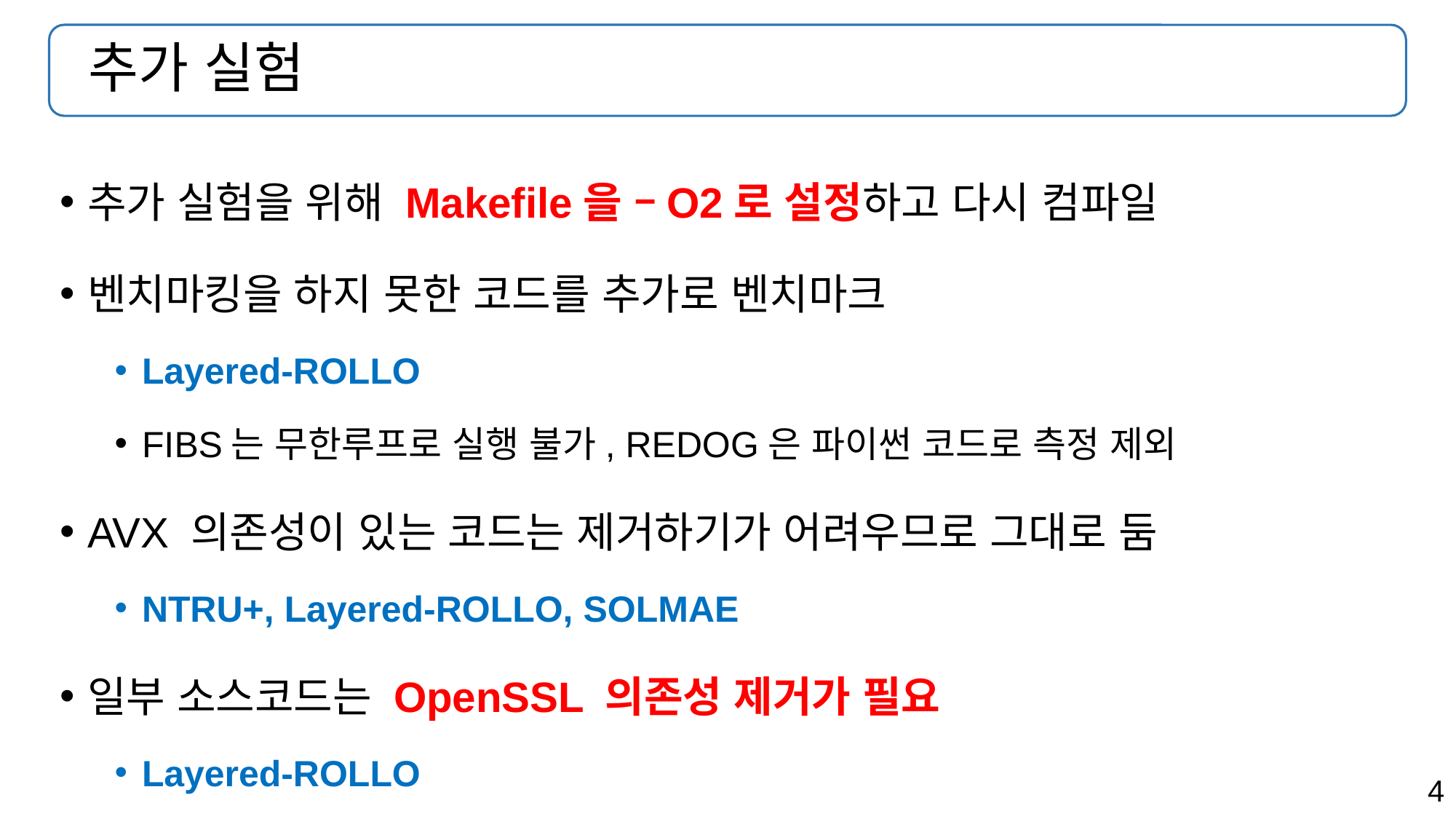

# 추가 실험
추가 실험을 위해 Makefile을 –O2로 설정하고 다시 컴파일
벤치마킹을 하지 못한 코드를 추가로 벤치마크
Layered-ROLLO
FIBS는 무한루프로 실행 불가, REDOG은 파이썬 코드로 측정 제외
AVX 의존성이 있는 코드는 제거하기가 어려우므로 그대로 둠
NTRU+, Layered-ROLLO, SOLMAE
일부 소스코드는 OpenSSL 의존성 제거가 필요
Layered-ROLLO